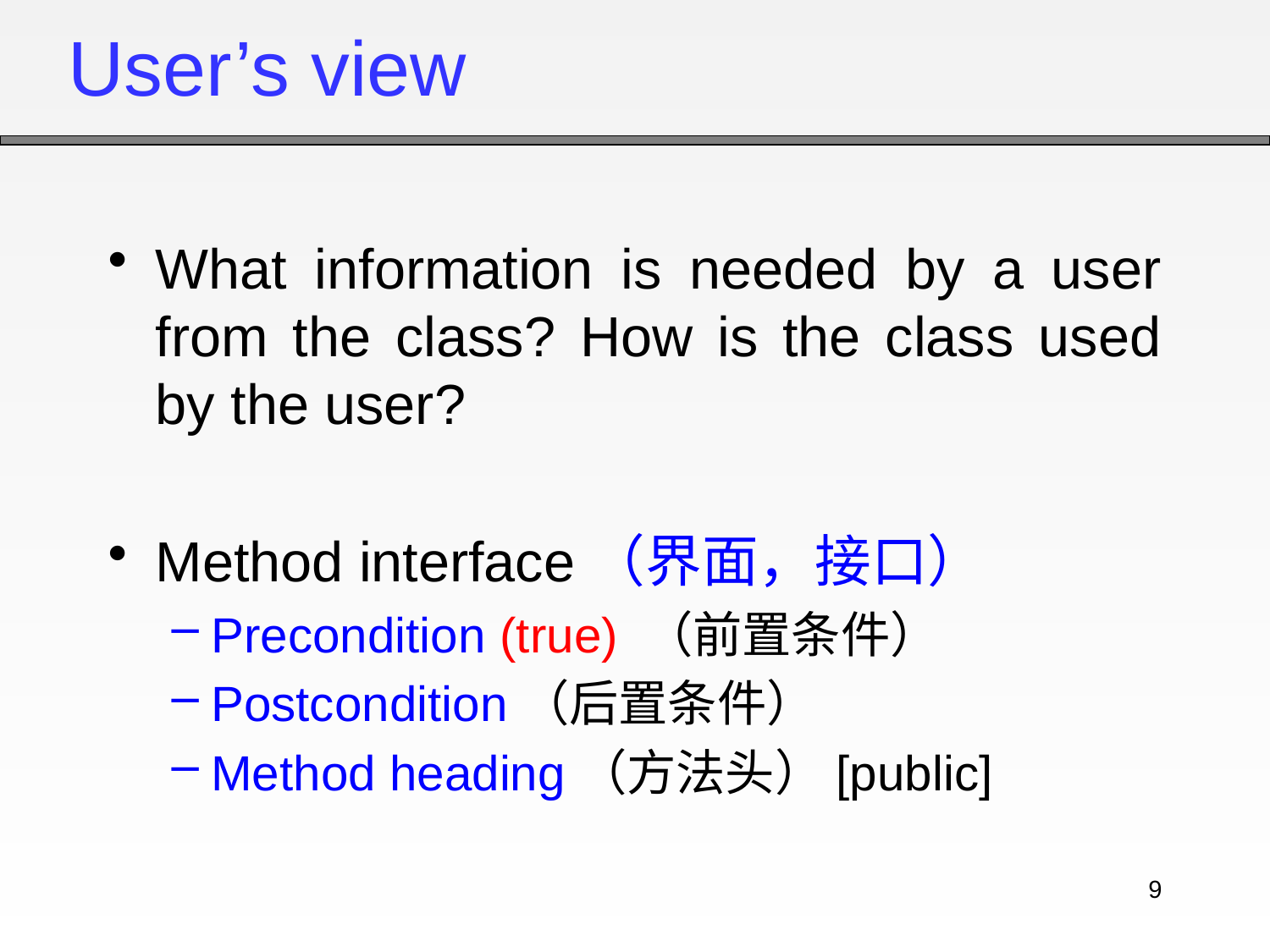

# User’s view
What information is needed by a user from the class? How is the class used by the user?

Method interface（界面，接口）
Precondition (true) （前置条件）
Postcondition（后置条件）
Method heading（方法头）[public]

9